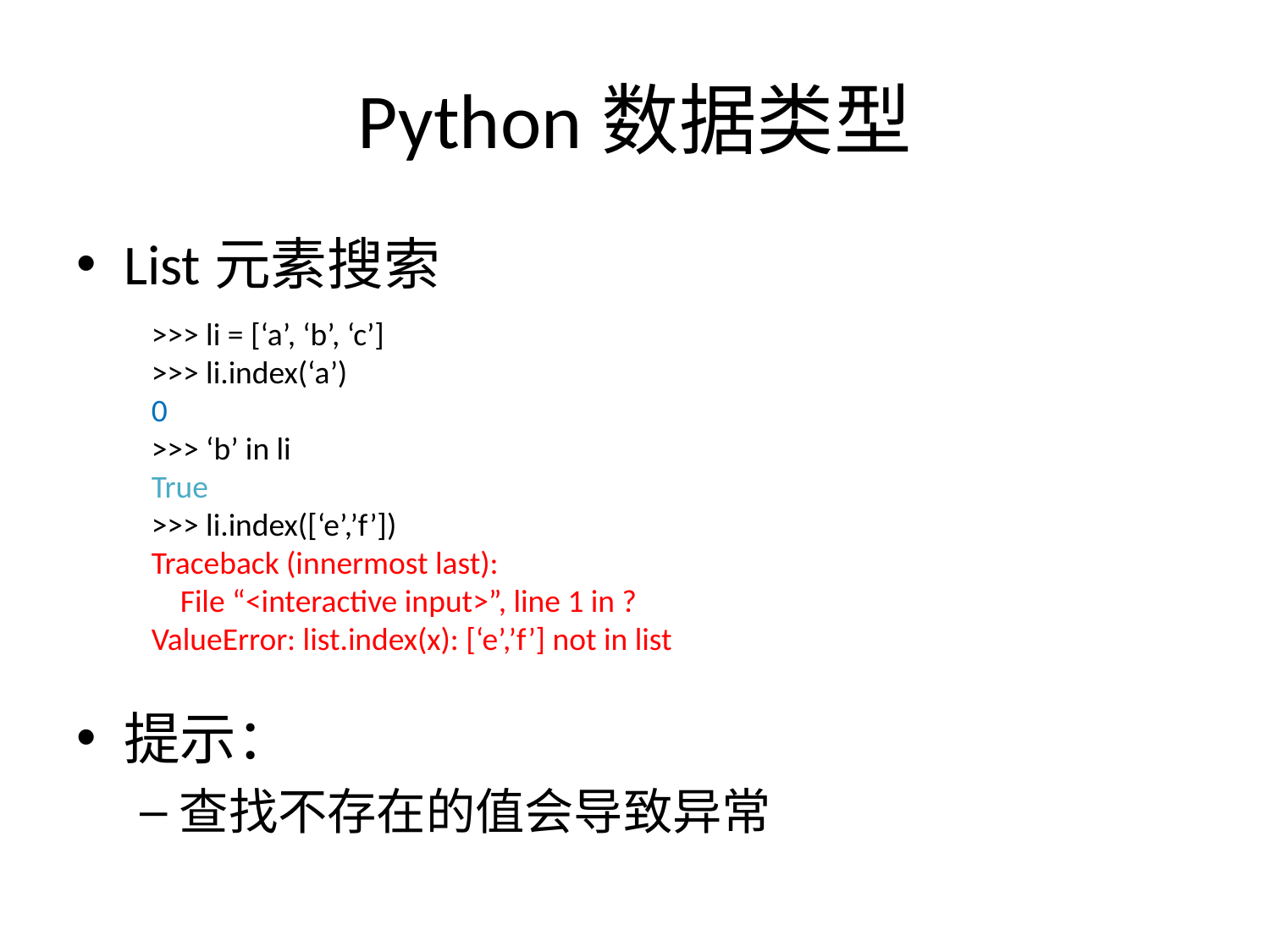

# Python数据类型
List元素搜索

提示：
查找不存在的值会导致异常
>>> li = [‘a’, ‘b’, ‘c’]
>>> li.index(‘a’)
0
>>> ‘b’ in li
True
>>> li.index([‘e’,’f’])
Traceback (innermost last):
    File “<interactive input>”, line 1 in ?
ValueError: list.index(x): [‘e’,’f’] not in list